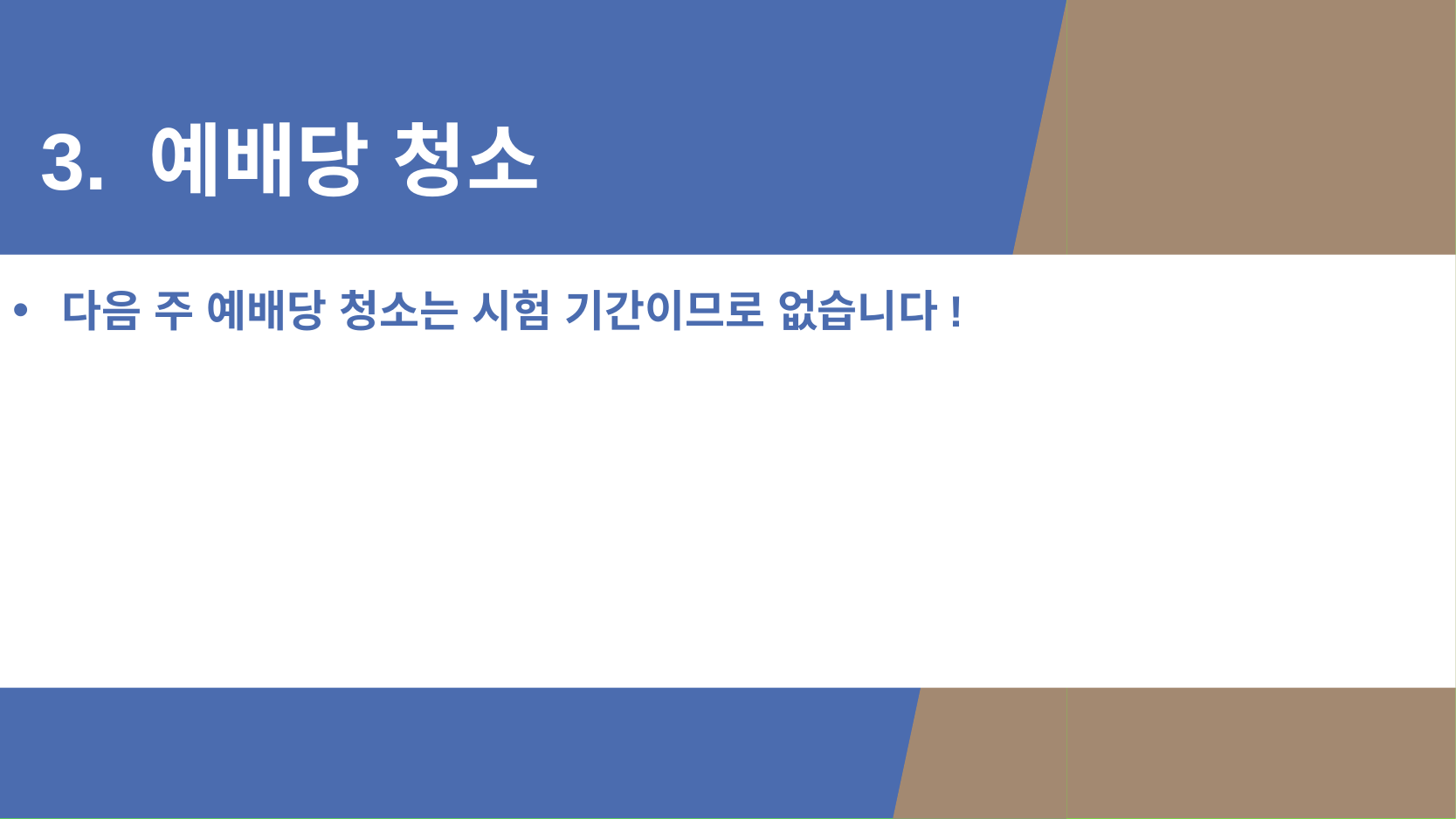

3. 예배당 청소

다음 주 예배당 청소는 시험 기간이므로 없습니다!